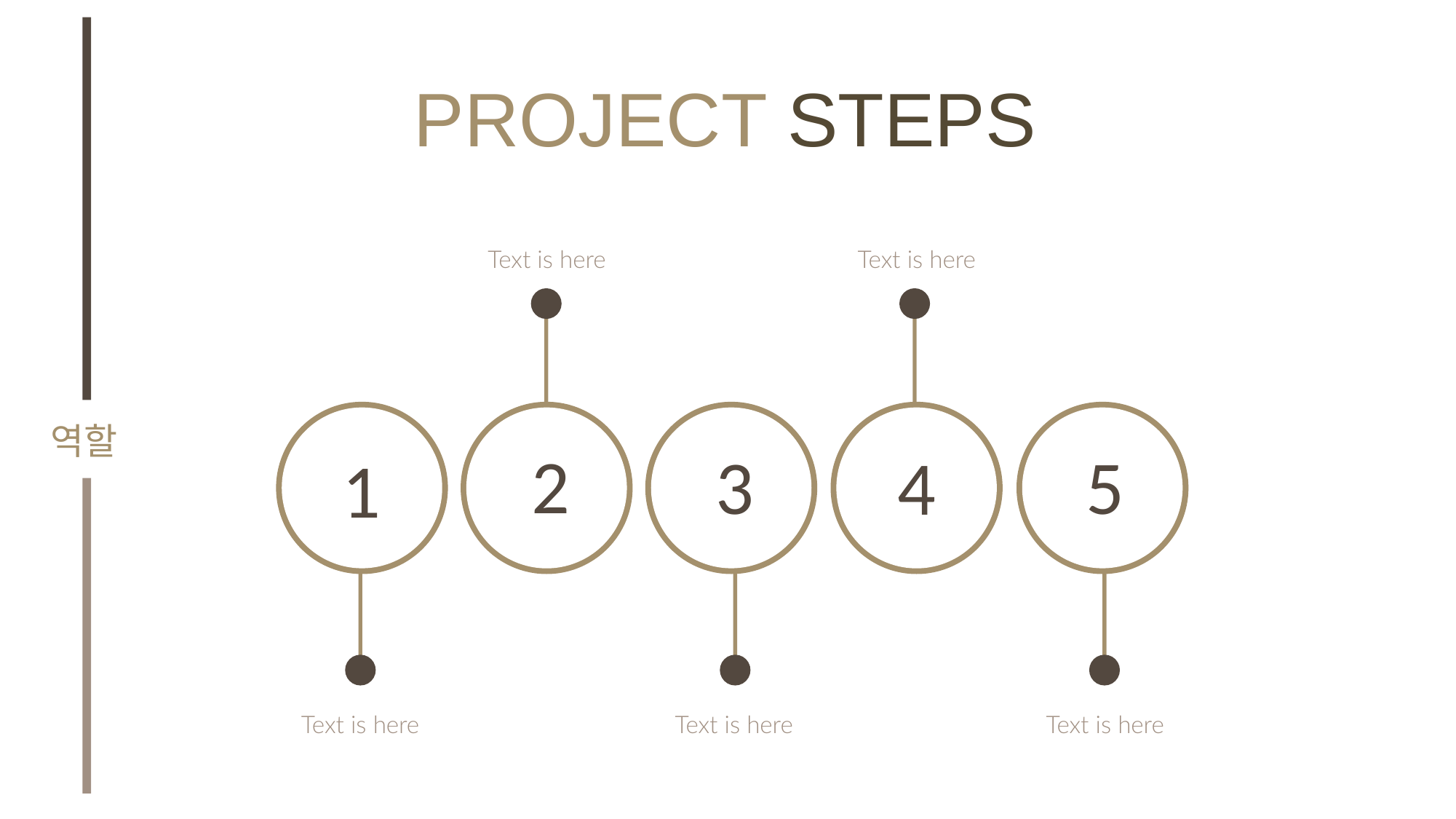

PROJECT STEPS
Text is here
Text is here

  역할
2
3
5
4
1

Text is here
Text is here
Text is here